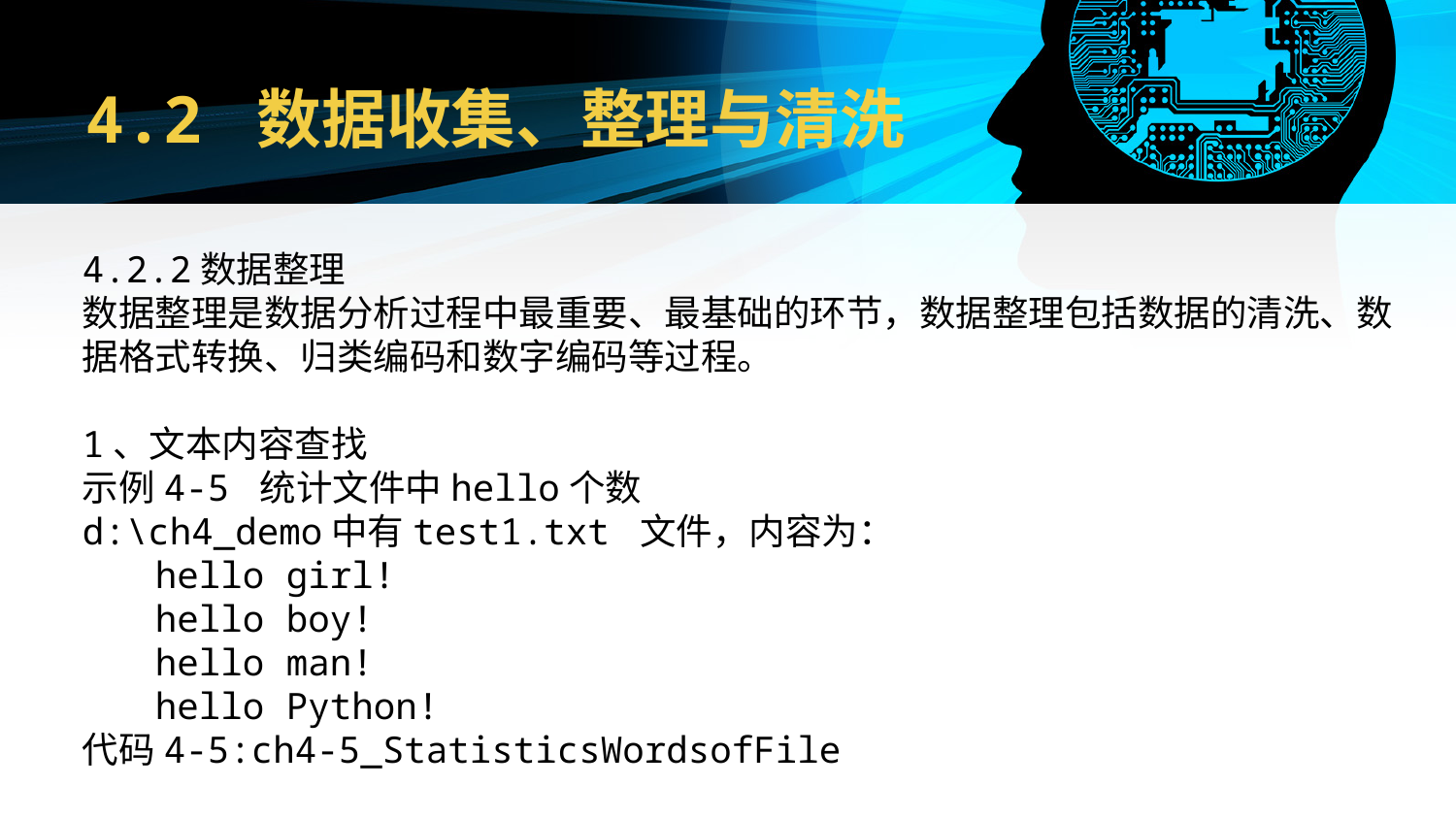

# 4.2 数据收集、整理与清洗
4.2.2数据整理
数据整理是数据分析过程中最重要、最基础的环节，数据整理包括数据的清洗、数据格式转换、归类编码和数字编码等过程。

1、文本内容查找
示例4-5 统计文件中hello个数
d:\ch4_demo中有test1.txt 文件，内容为：
hello girl!
hello boy!
hello man!
hello Python!
代码4-5:ch4-5_StatisticsWordsofFile